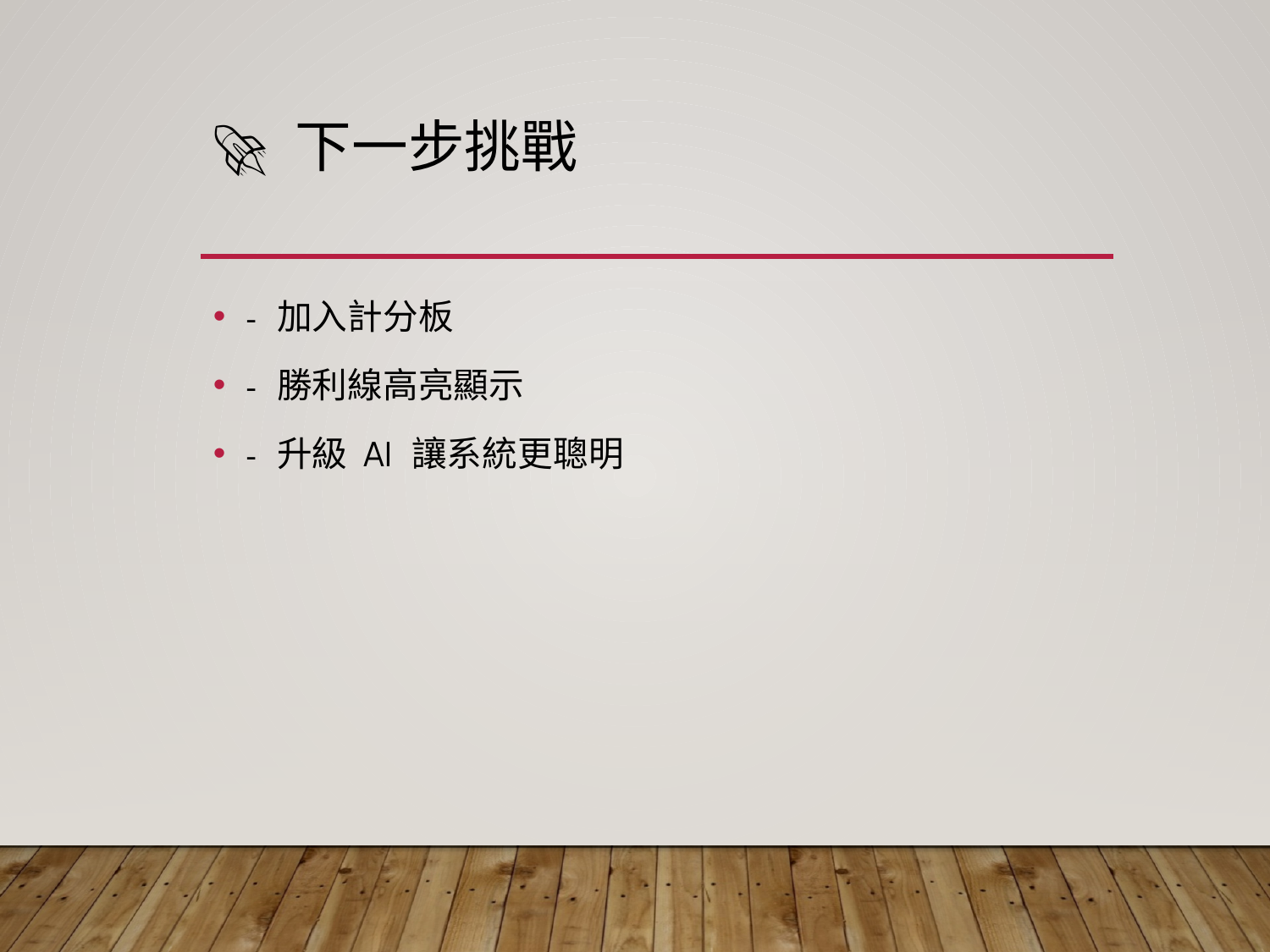

# 🚀 下一步挑戰
- 加入計分板
- 勝利線高亮顯示
- 升級 AI 讓系統更聰明